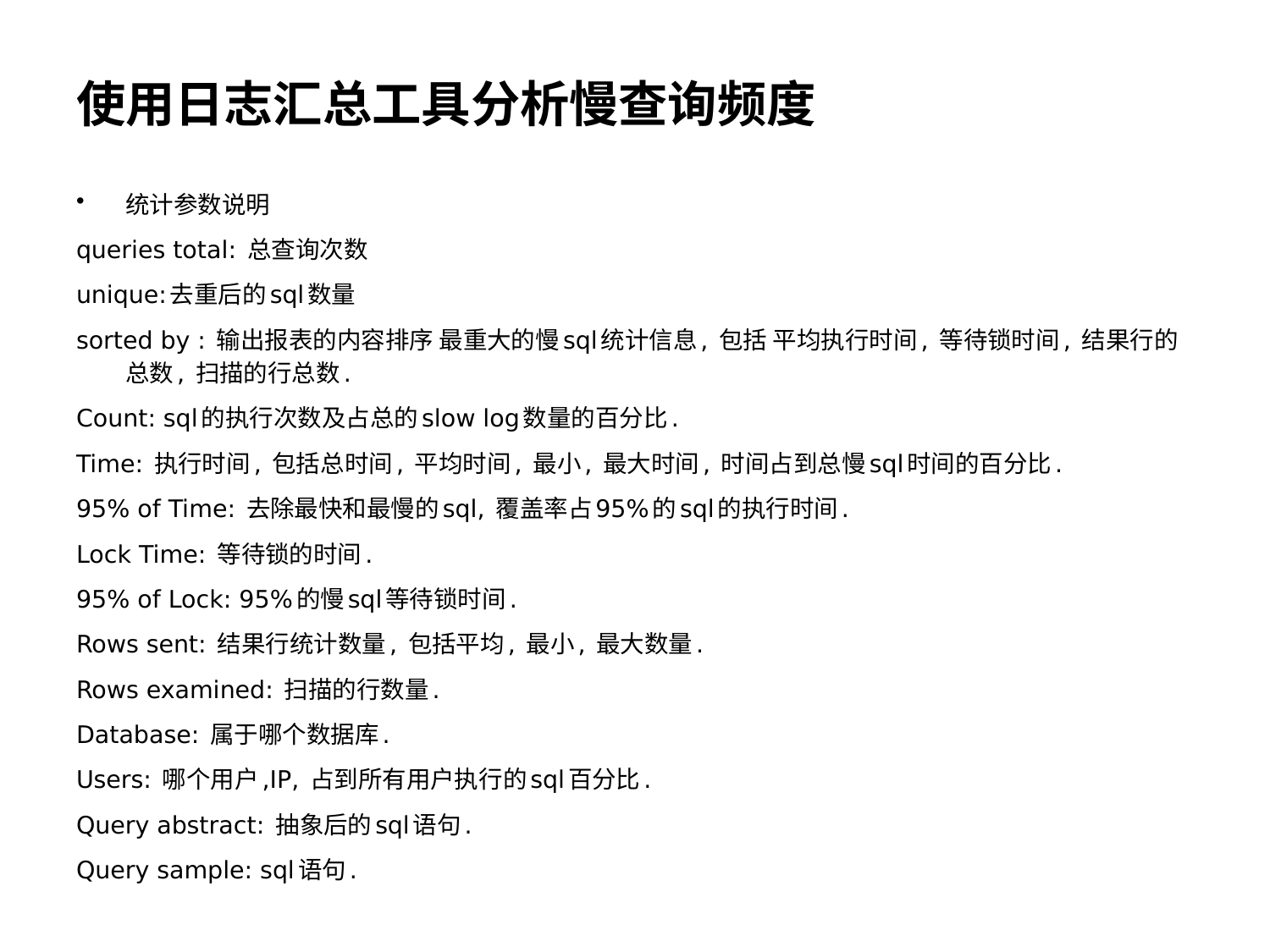

# 使用日志汇总工具分析慢查询频度
统计参数说明
queries total: 总查询次数
unique:去重后的sql数量
sorted by : 输出报表的内容排序 最重大的慢sql统计信息, 包括 平均执行时间, 等待锁时间, 结果行的总数, 扫描的行总数.
Count: sql的执行次数及占总的slow log数量的百分比.
Time: 执行时间, 包括总时间, 平均时间, 最小, 最大时间, 时间占到总慢sql时间的百分比.
95% of Time: 去除最快和最慢的sql, 覆盖率占95%的sql的执行时间.
Lock Time: 等待锁的时间.
95% of Lock: 95%的慢sql等待锁时间.
Rows sent: 结果行统计数量, 包括平均, 最小, 最大数量.
Rows examined: 扫描的行数量.
Database: 属于哪个数据库.
Users: 哪个用户,IP, 占到所有用户执行的sql百分比.
Query abstract: 抽象后的sql语句.
Query sample: sql语句.